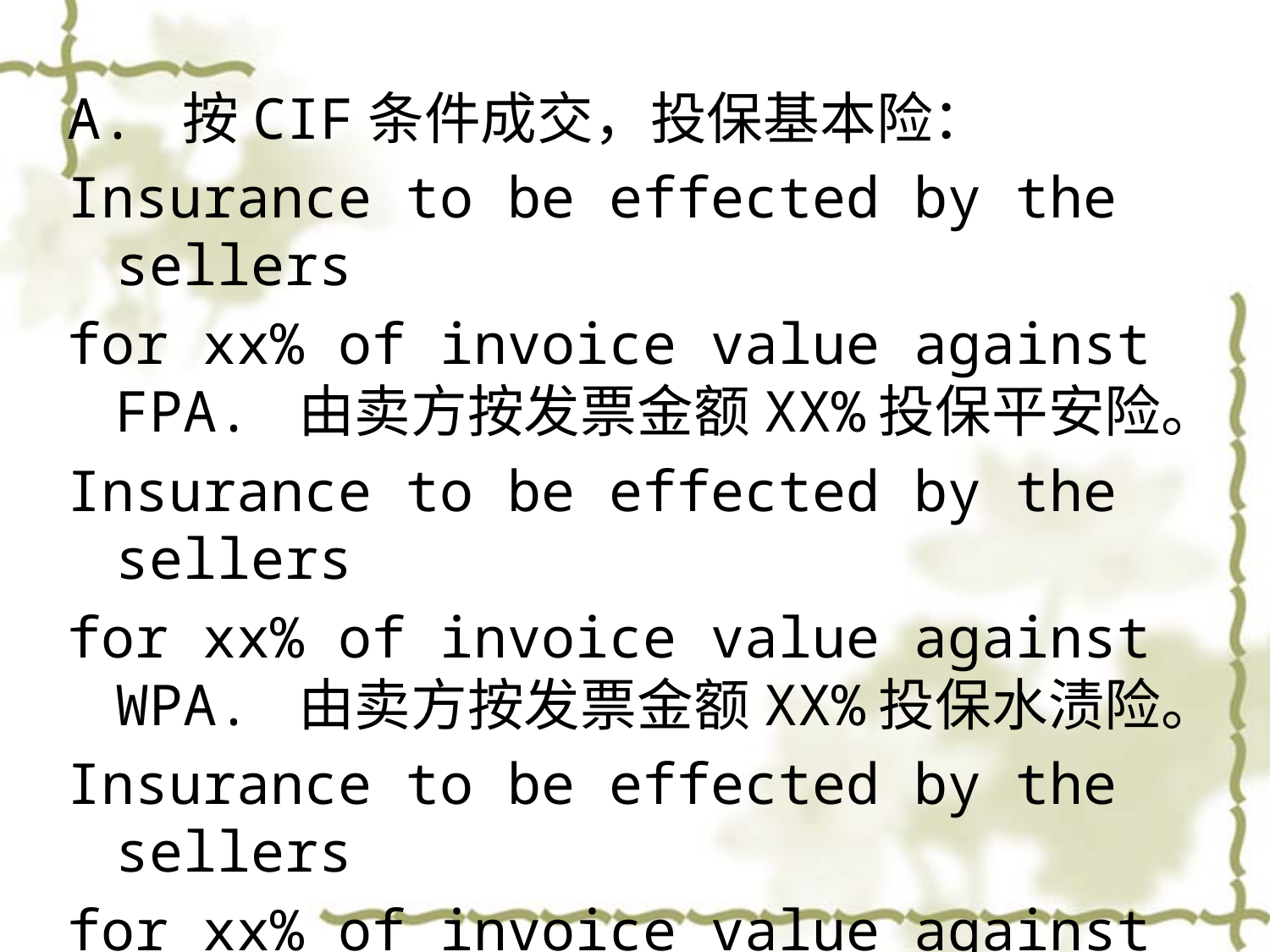

A. 按CIF条件成交，投保基本险：
Insurance to be effected by the sellers
for xx% of invoice value against FPA. 由卖方按发票金额XX%投保平安险。
Insurance to be effected by the sellers
for xx% of invoice value against WPA. 由卖方按发票金额XX%投保水渍险。
Insurance to be effected by the sellers
for xx% of invoice value against All
Risks. 由卖方按发票金额XX%投保一切险。